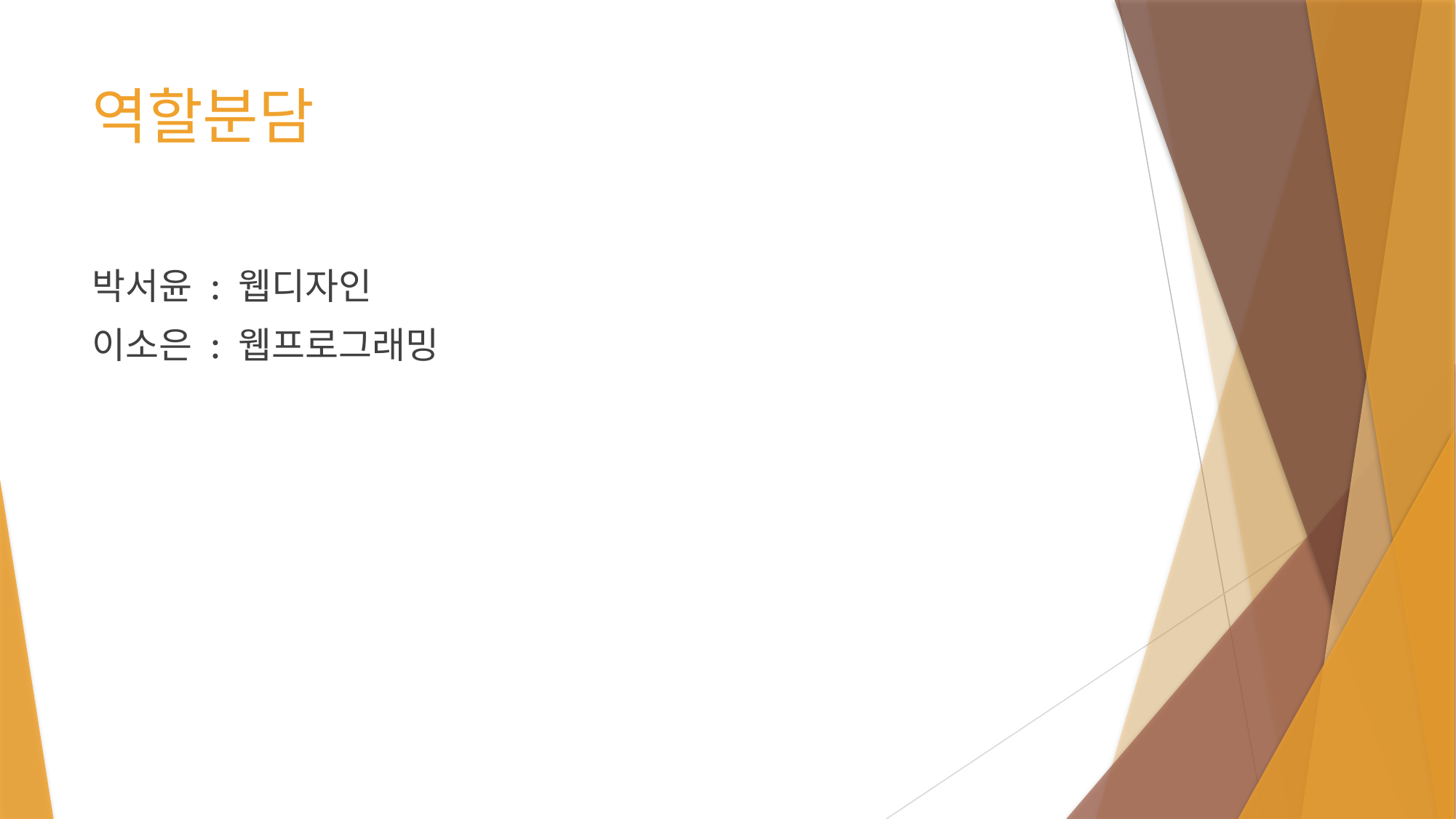

# 역할분담
박서윤 : 웹디자인
이소은 : 웹프로그래밍